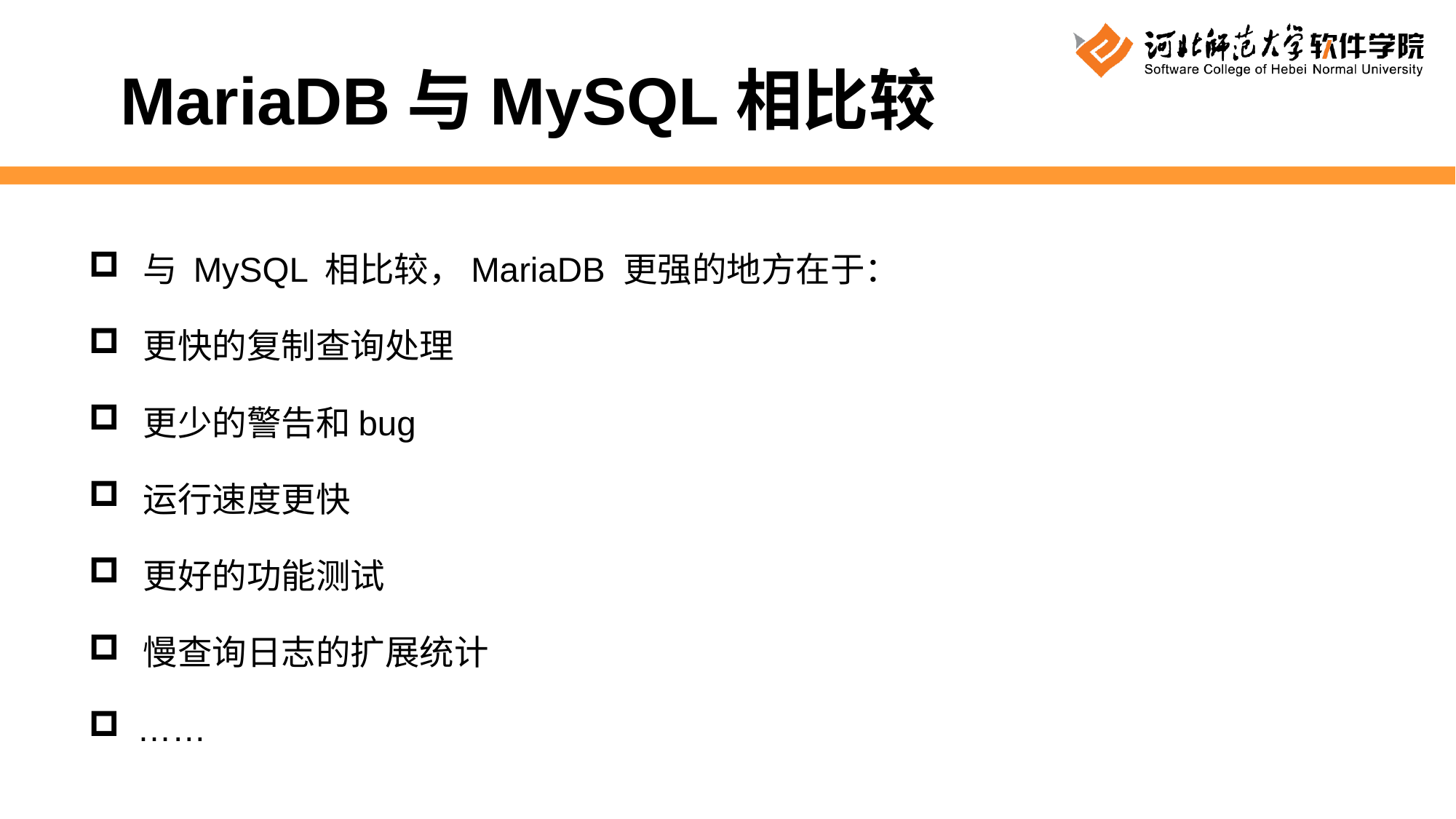

MariaDB与MySQL相比较
 与 MySQL 相比较，MariaDB 更强的地方在于：
 更快的复制查询处理
 更少的警告和bug
 运行速度更快
 更好的功能测试
 慢查询日志的扩展统计
 ……